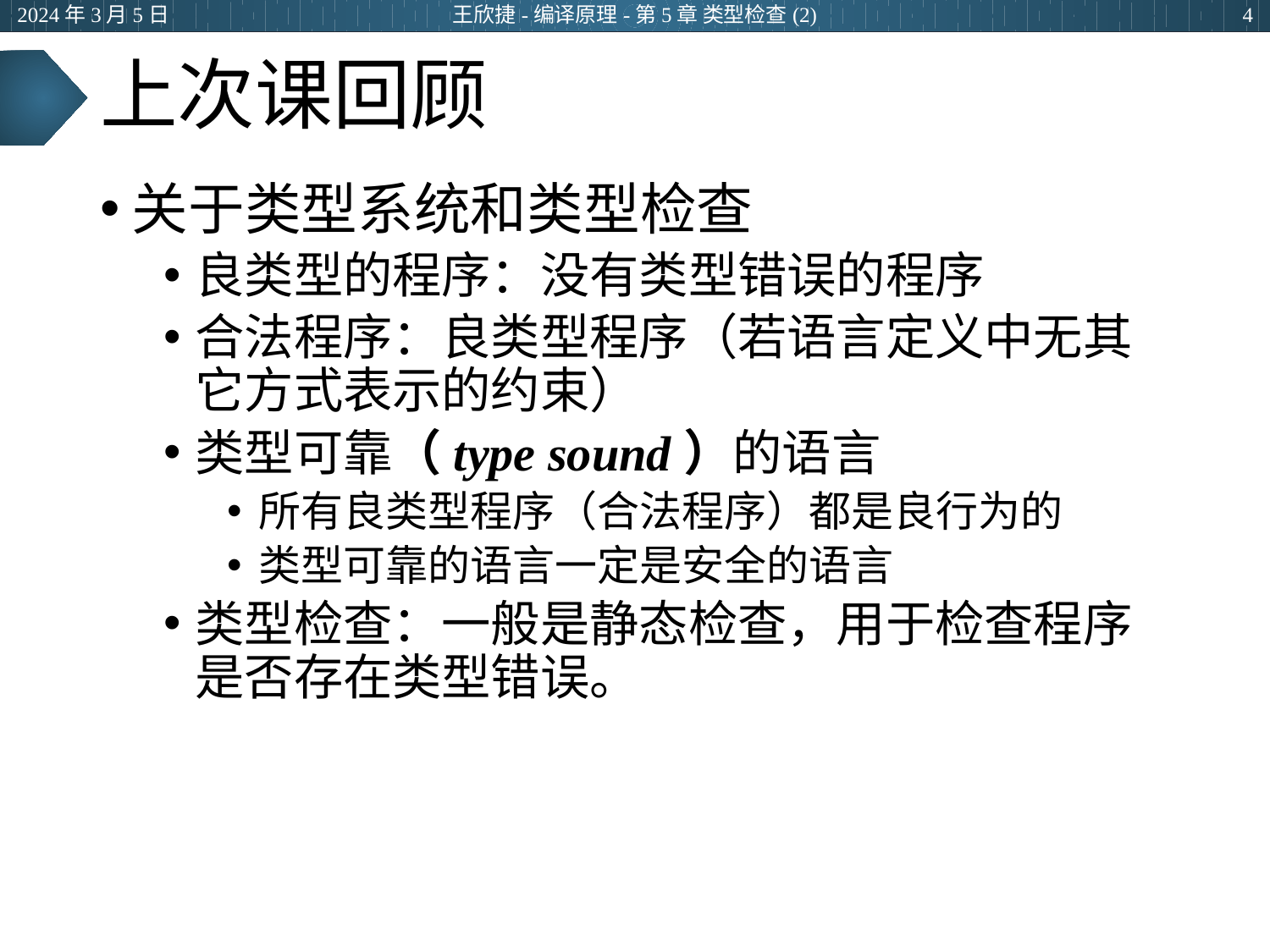

2024年3月5日
王欣捷-编译原理-第5章 类型检查(2)
4
# 上次课回顾
关于类型系统和类型检查
良类型的程序：没有类型错误的程序
合法程序：良类型程序（若语言定义中无其它方式表示的约束）
类型可靠（type sound）的语言
所有良类型程序（合法程序）都是良行为的
类型可靠的语言一定是安全的语言
类型检查：一般是静态检查，用于检查程序是否存在类型错误。